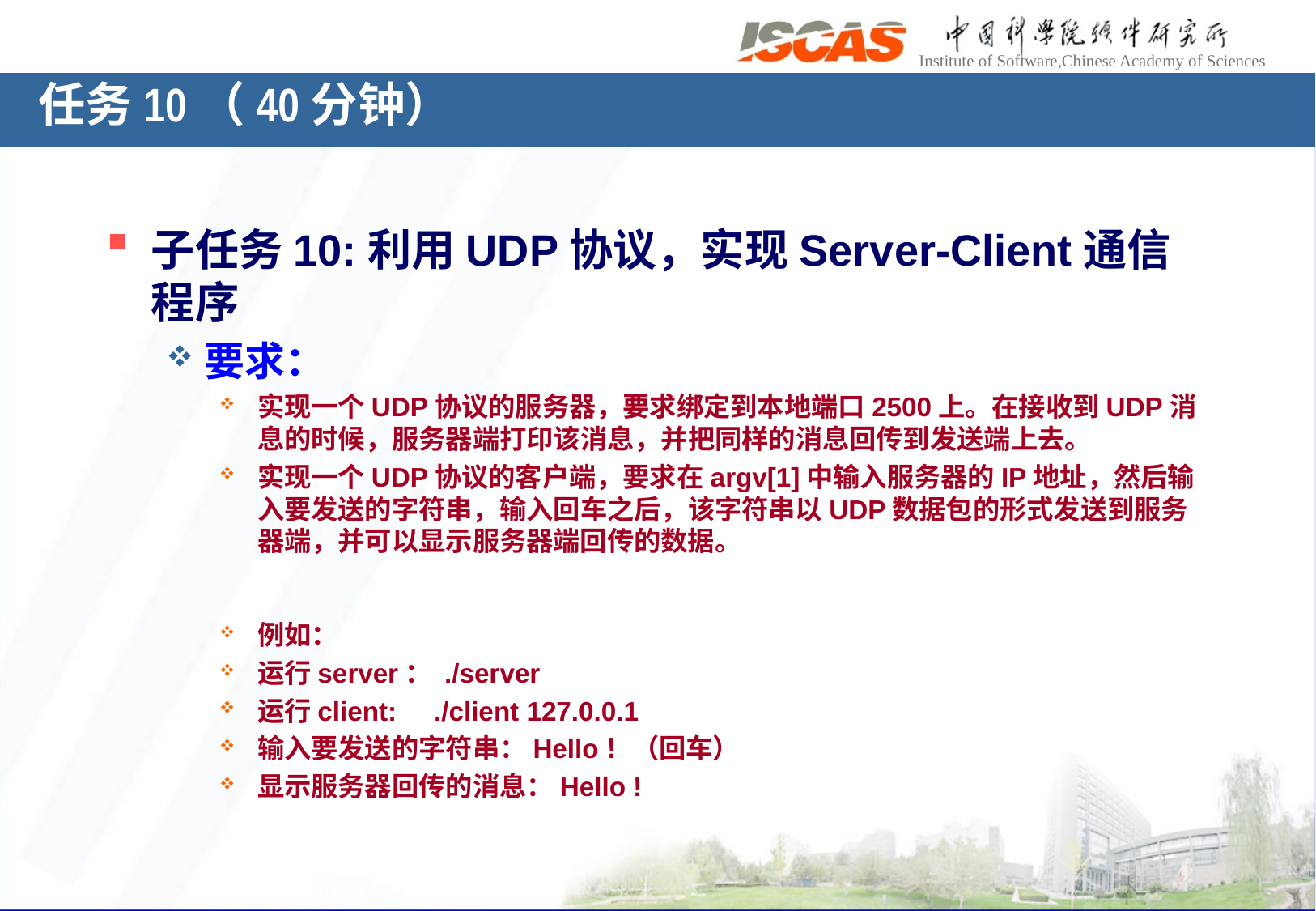

# 任务10（40分钟）
子任务10:利用UDP协议，实现Server-Client通信程序
要求：
实现一个UDP协议的服务器，要求绑定到本地端口2500上。在接收到UDP消息的时候，服务器端打印该消息，并把同样的消息回传到发送端上去。
实现一个UDP协议的客户端，要求在argv[1]中输入服务器的IP地址，然后输入要发送的字符串，输入回车之后，该字符串以UDP数据包的形式发送到服务器端，并可以显示服务器端回传的数据。

例如：
运行server： ./server
运行client:     ./client 127.0.0.1
输入要发送的字符串：Hello！（回车）
显示服务器回传的消息：Hello !